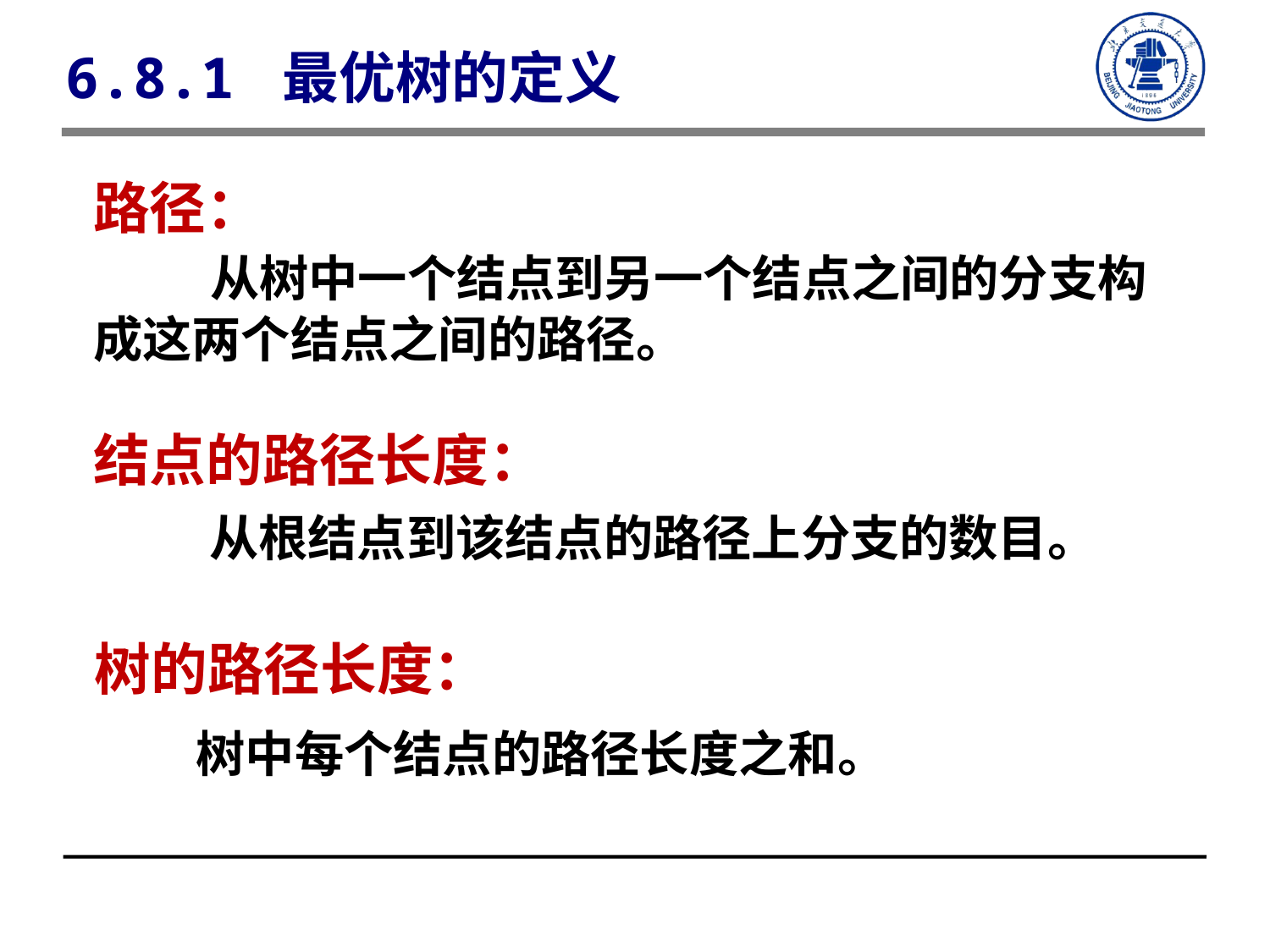

6.8.1 最优树的定义
路径：
        从树中一个结点到另一个结点之间的分支构成这两个结点之间的路径。
结点的路径长度：
       从根结点到该结点的路径上分支的数目。
树的路径长度：
      树中每个结点的路径长度之和。